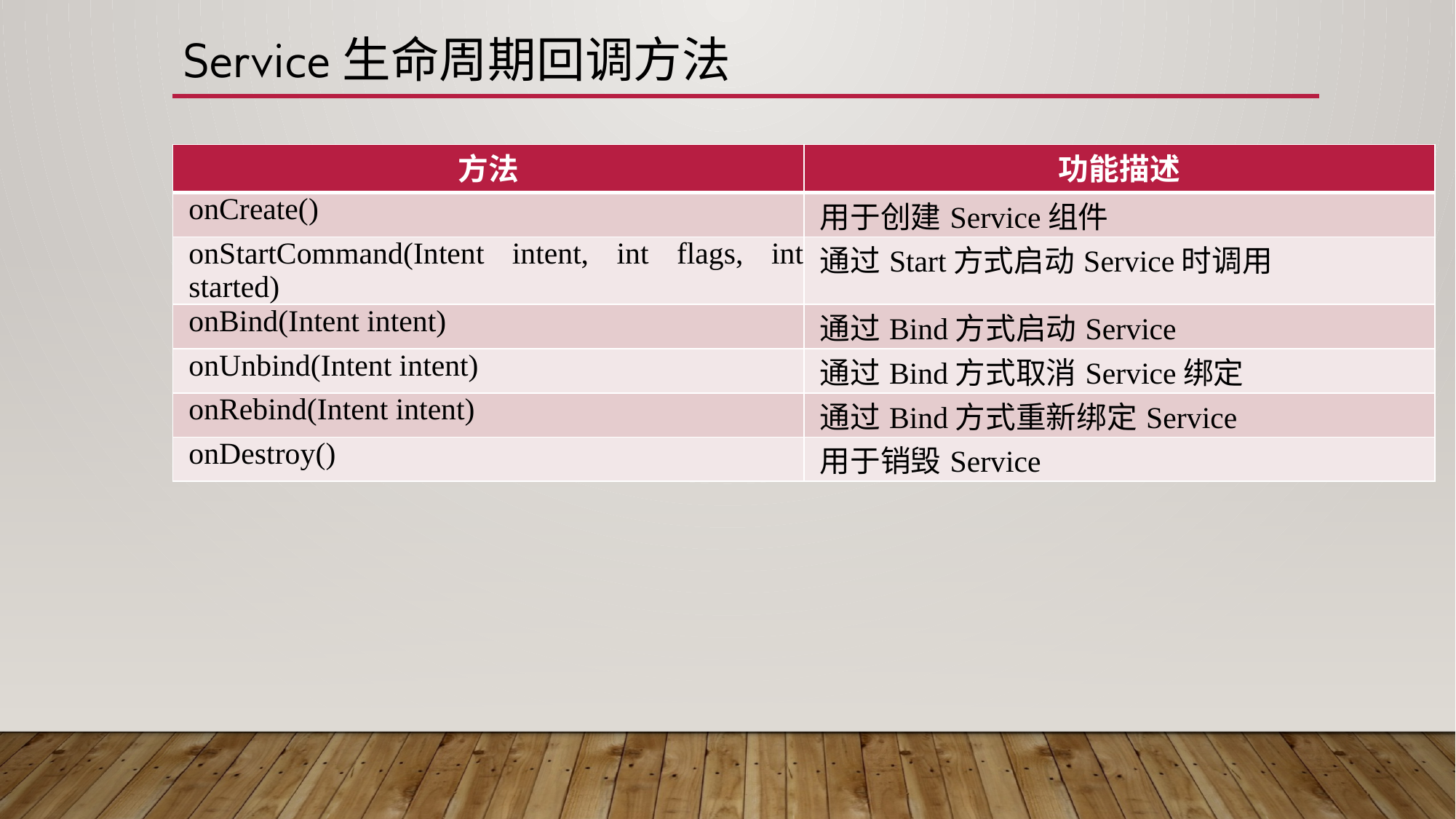

# Service生命周期回调方法
| 方法 | 功能描述 |
| --- | --- |
| onCreate() | 用于创建Service组件 |
| onStartCommand(Intent intent, int flags, int started) | 通过Start方式启动Service时调用 |
| onBind(Intent intent) | 通过Bind方式启动Service |
| onUnbind(Intent intent) | 通过Bind方式取消Service绑定 |
| onRebind(Intent intent) | 通过Bind方式重新绑定Service |
| onDestroy() | 用于销毁Service |